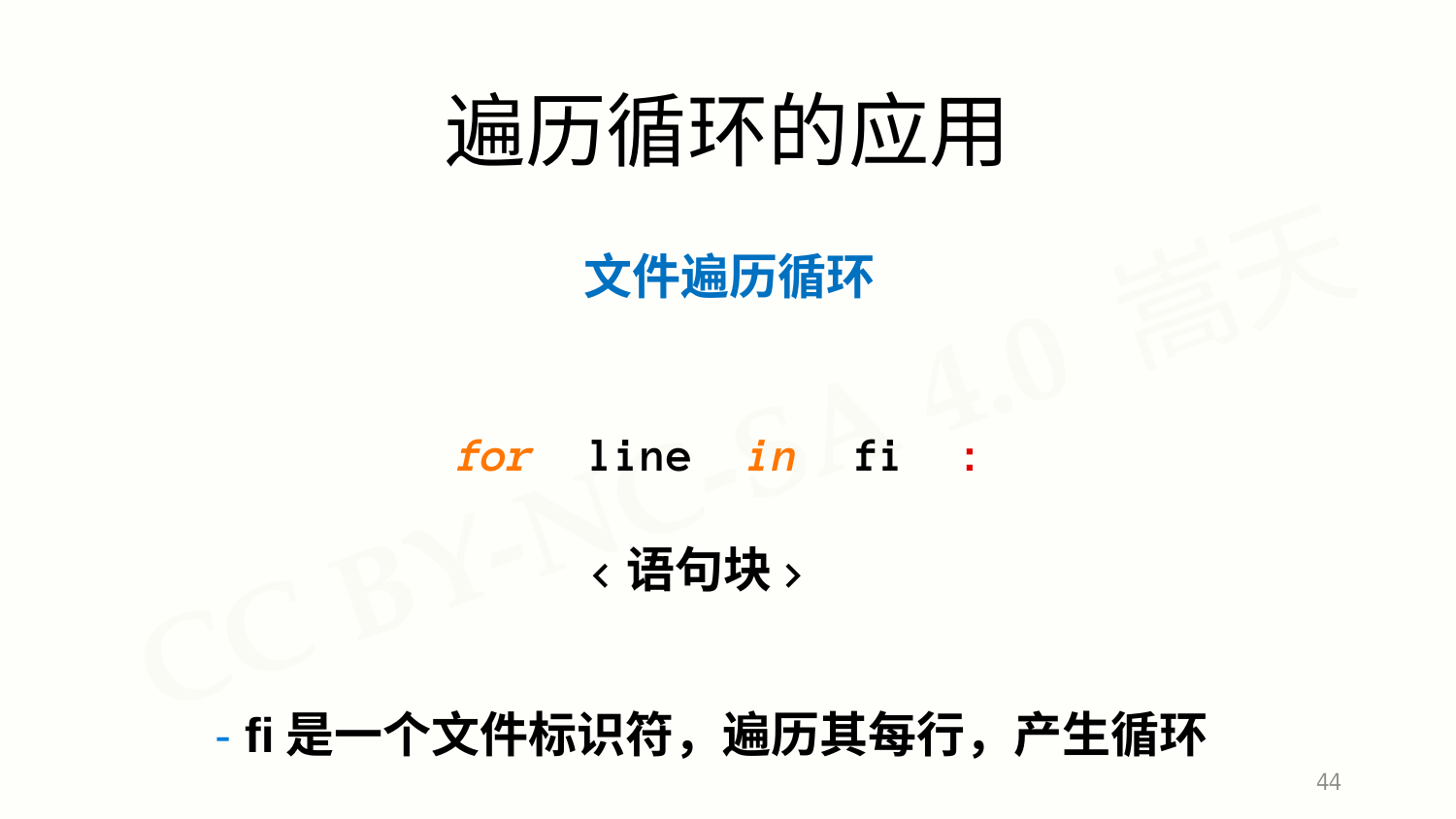

遍历循环的应用
文件遍历循环
for  line  in  fi  :
     <语句块>
- fi是一个文件标识符，遍历其每行，产生循环
44